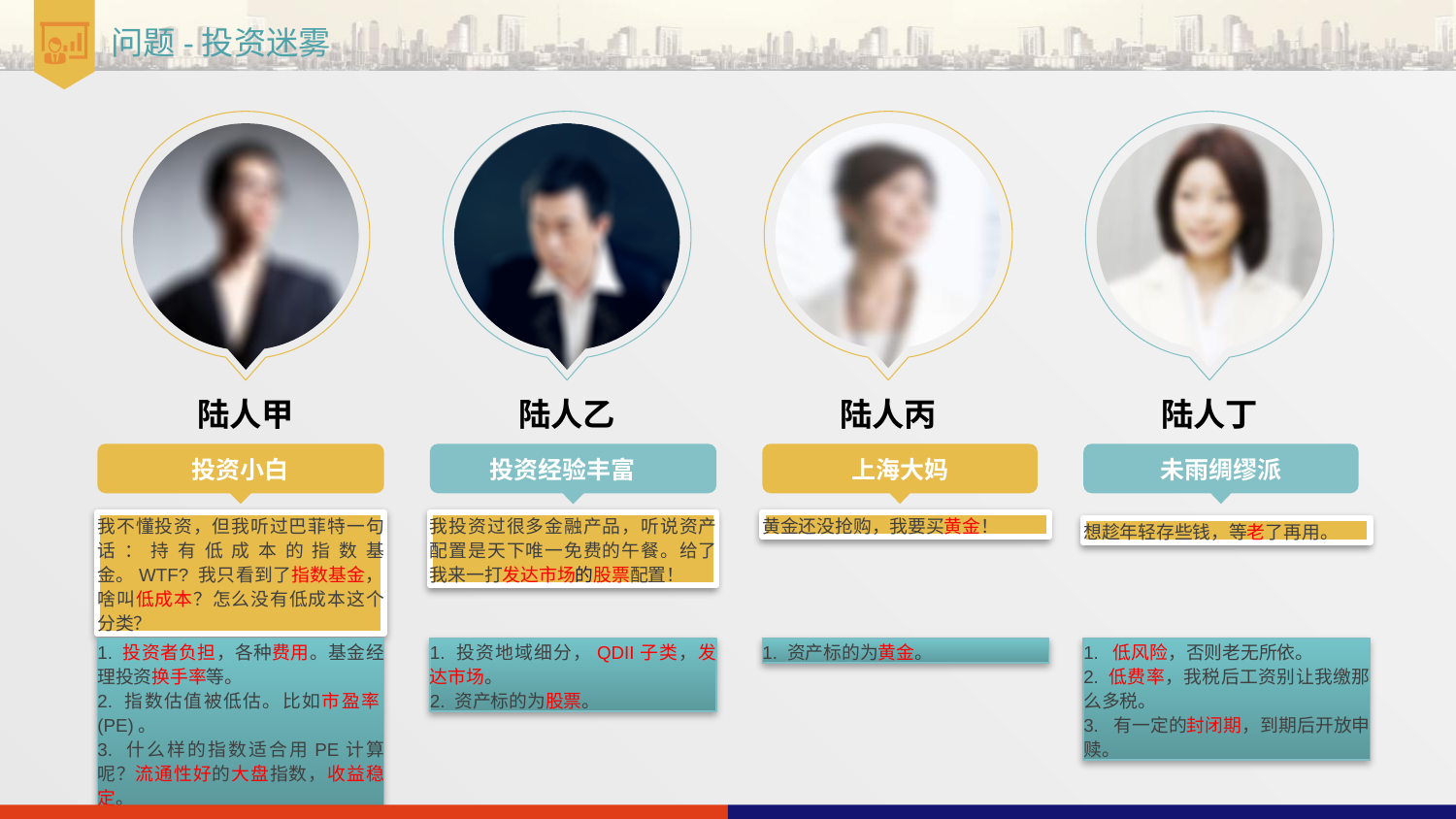

# 问题-投资迷雾

陆人甲
陆人乙
陆人丙
陆人丁

投资小白

投资经验丰富

上海大妈

未雨绸缪派

我不懂投资，但我听过巴菲特一句话：持有低成本的指数基金。WTF? 我只看到了指数基金，啥叫低成本？怎么没有低成本这个分类？
我投资过很多金融产品，听说资产配置是天下唯一免费的午餐。给了我来一打发达市场的股票配置！
黄金还没抢购，我要买黄金！
想趁年轻存些钱，等老了再用。
1. 投资地域细分，QDII子类，发达市场。
2. 资产标的为股票。
1. 资产标的为黄金。
1. 投资者负担，各种费用。基金经理投资换手率等。
2. 指数估值被低估。比如市盈率(PE)。
3. 什么样的指数适合用PE计算呢？流通性好的大盘指数，收益稳定。
1.  低风险，否则老无所依。
2. 低费率，我税后工资别让我缴那么多税。
3.  有一定的封闭期，到期后开放申赎。